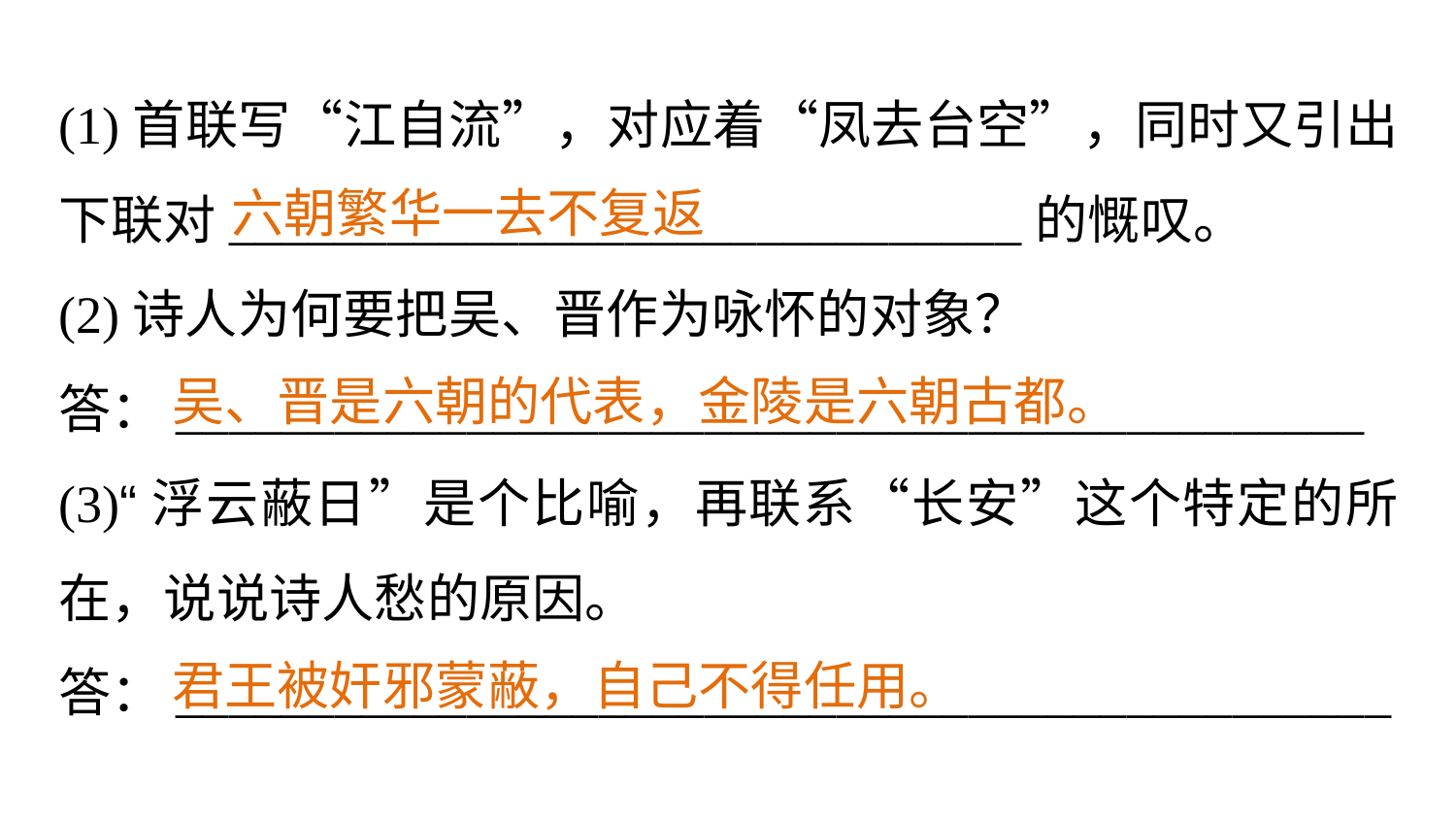

(1)首联写“江自流”，对应着“凤去台空”，同时又引出下联对______________________________的慨叹。
(2)诗人为何要把吴、晋作为咏怀的对象？
答：_____________________________________________
(3)“浮云蔽日”是个比喻，再联系“长安”这个特定的所在，说说诗人愁的原因。
答：______________________________________________
            六朝繁华一去不复返

       吴、晋是六朝的代表，金陵是六朝古都。

       君王被奸邪蒙蔽，自己不得任用。